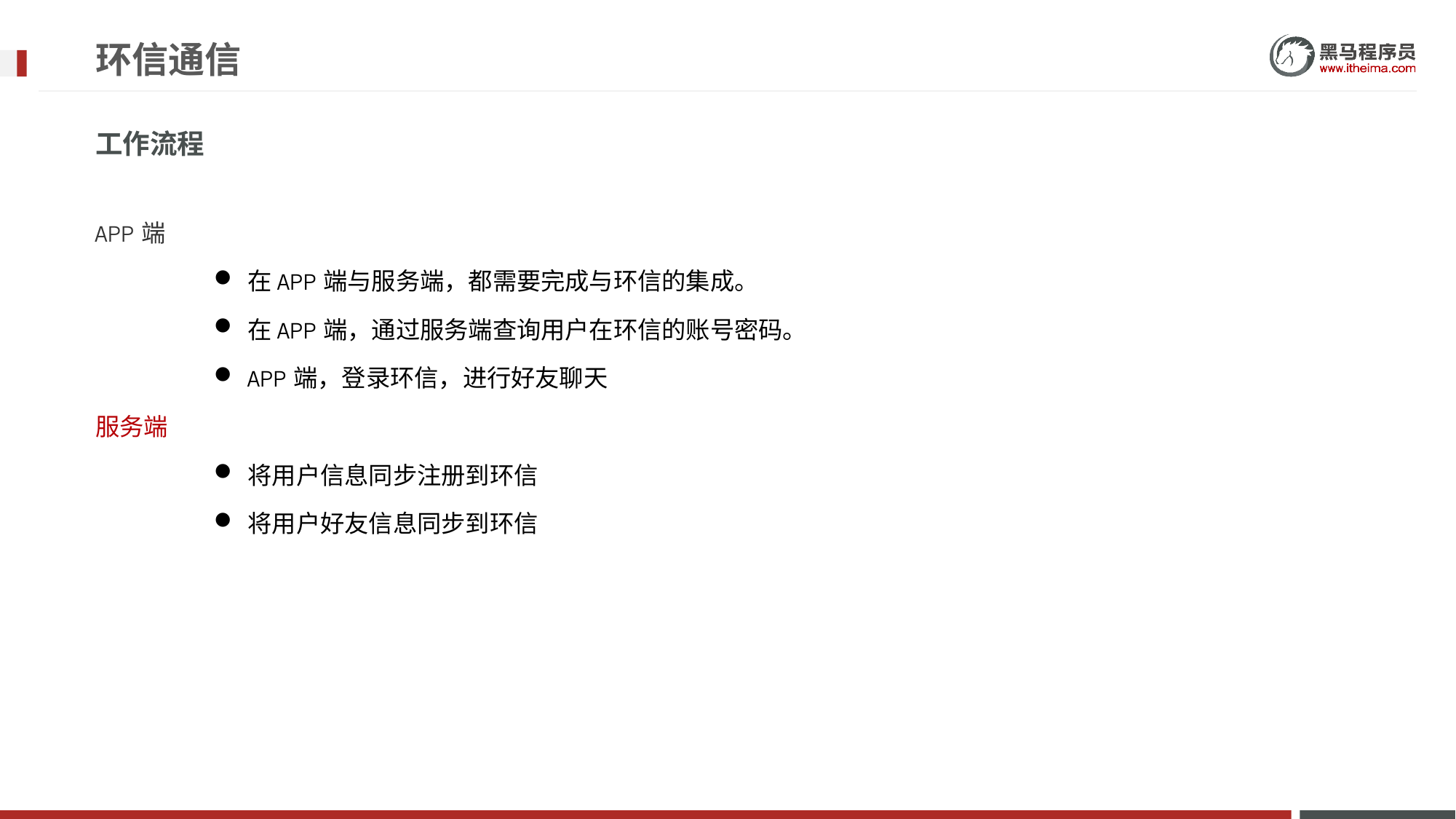

# 环信通信
工作流程
APP端
在APP端与服务端，都需要完成与环信的集成。
在APP端，通过服务端查询用户在环信的账号密码。
APP端，登录环信，进行好友聊天
服务端
将用户信息同步注册到环信
将用户好友信息同步到环信